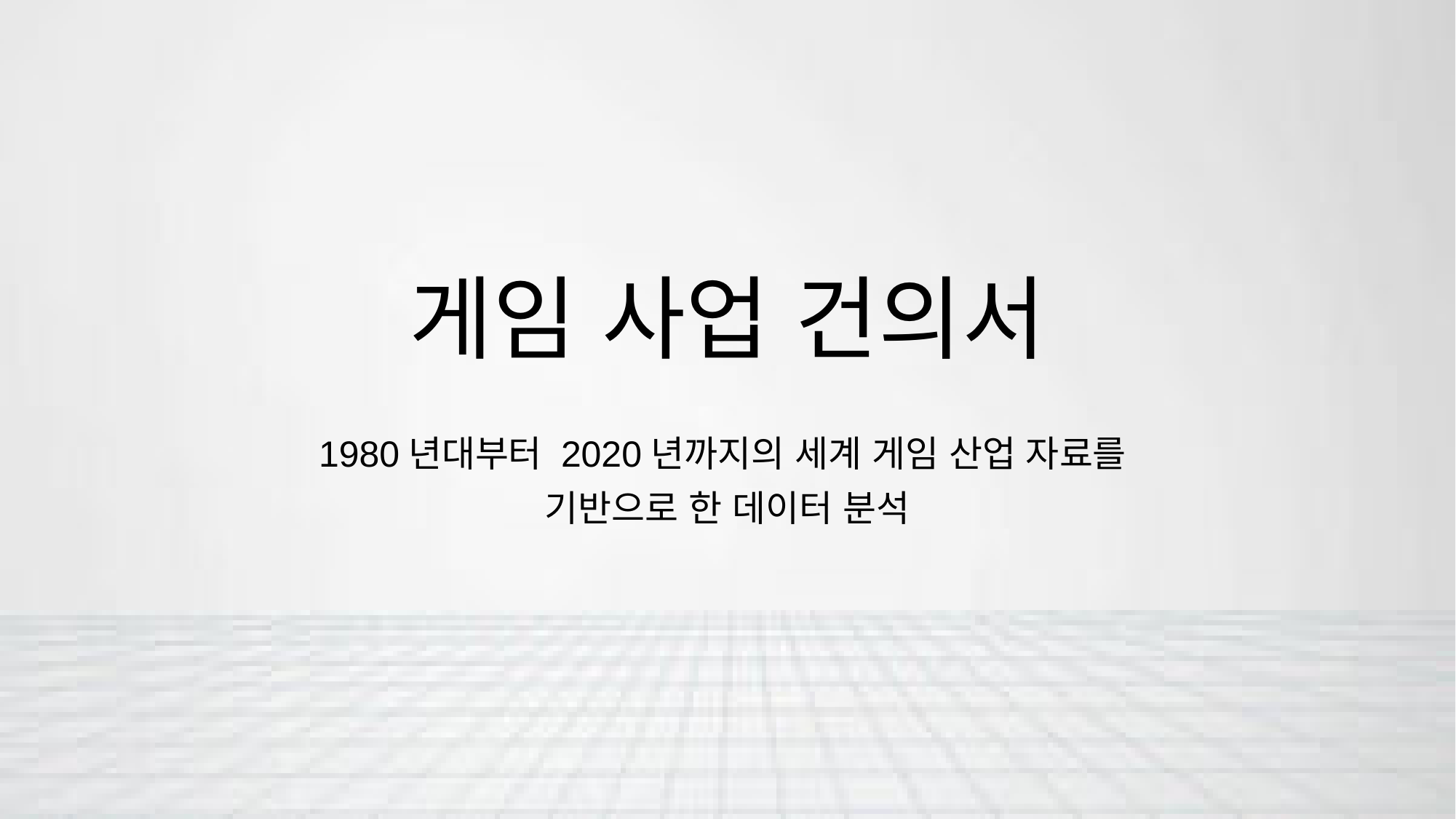

# 게임 사업 건의서
1980년대부터 2020년까지의 세계 게임 산업 자료를
기반으로 한 데이터 분석